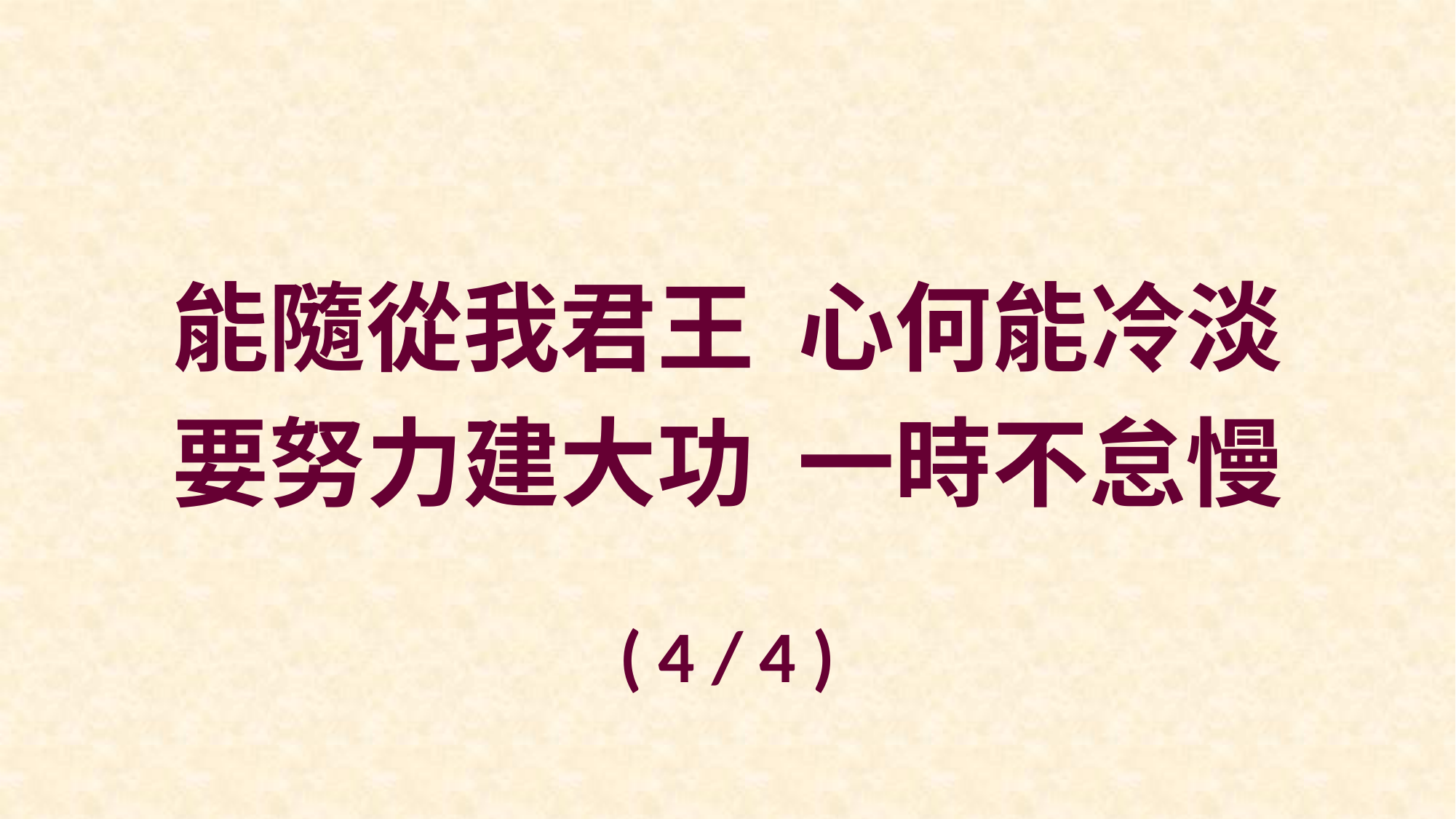

能隨從我君王  心何能冷淡
要努力建大功  一時不怠慢
( 4 / 4 )